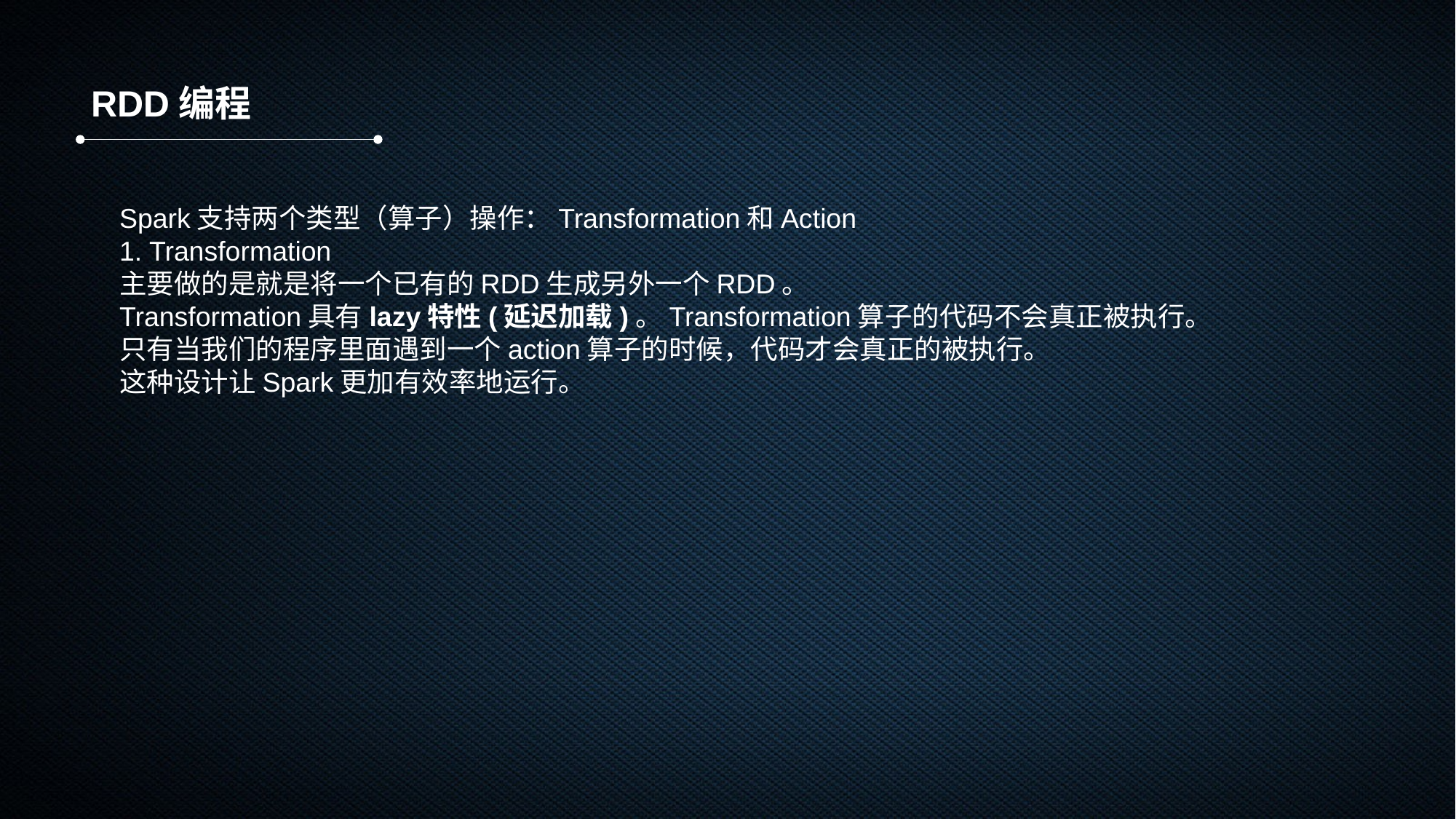

RDD编程
Spark支持两个类型（算子）操作：Transformation和Action
1. Transformation
主要做的是就是将一个已有的RDD生成另外一个RDD。
Transformation具有lazy特性(延迟加载)。Transformation算子的代码不会真正被执行。
只有当我们的程序里面遇到一个action算子的时候，代码才会真正的被执行。
这种设计让Spark更加有效率地运行。